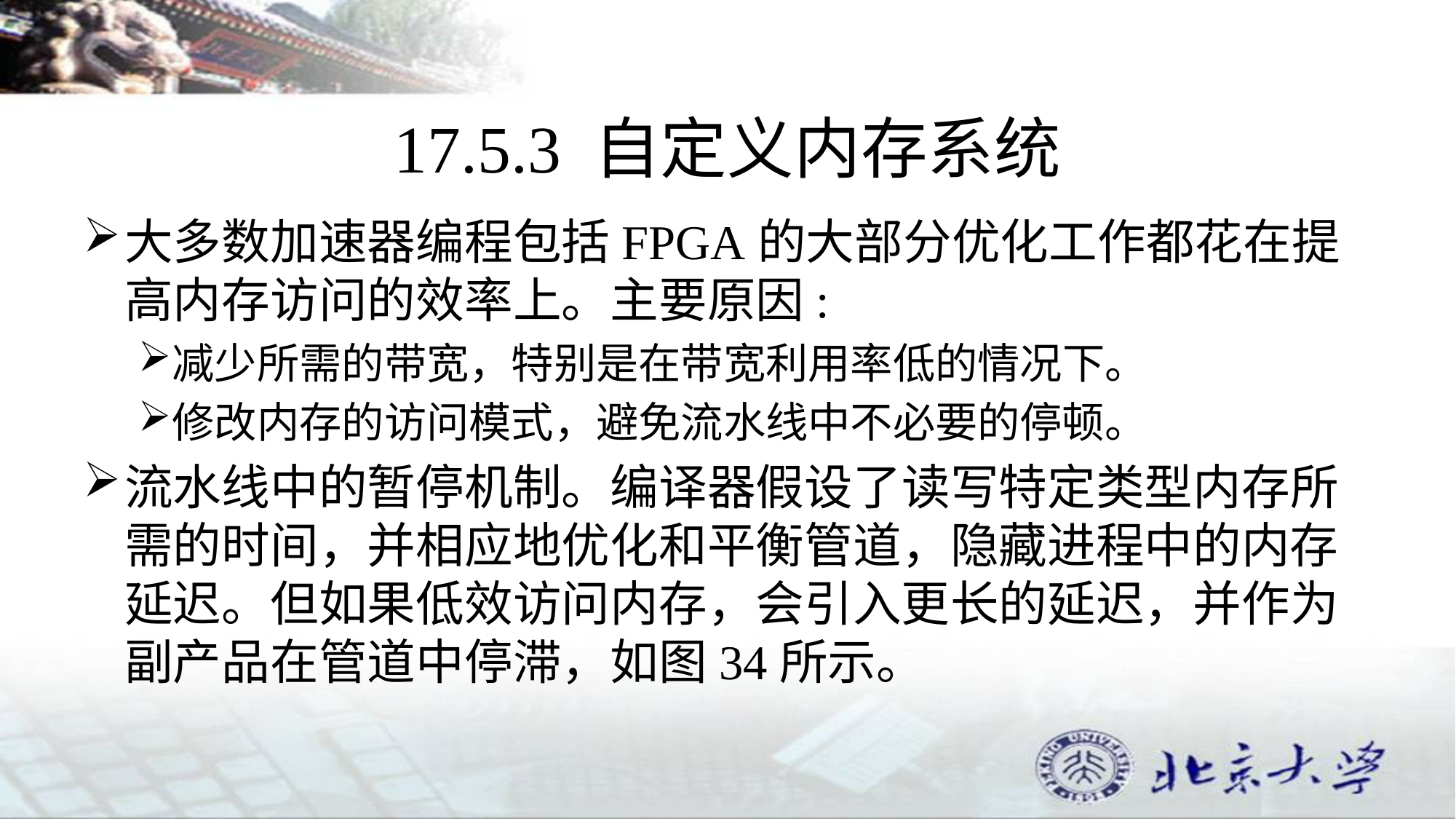

# 17.5.3 自定义内存系统
大多数加速器编程包括FPGA的大部分优化工作都花在提高内存访问的效率上。主要原因:
减少所需的带宽，特别是在带宽利用率低的情况下。
修改内存的访问模式，避免流水线中不必要的停顿。
流水线中的暂停机制。编译器假设了读写特定类型内存所需的时间，并相应地优化和平衡管道，隐藏进程中的内存延迟。但如果低效访问内存，会引入更长的延迟，并作为副产品在管道中停滞，如图34所示。